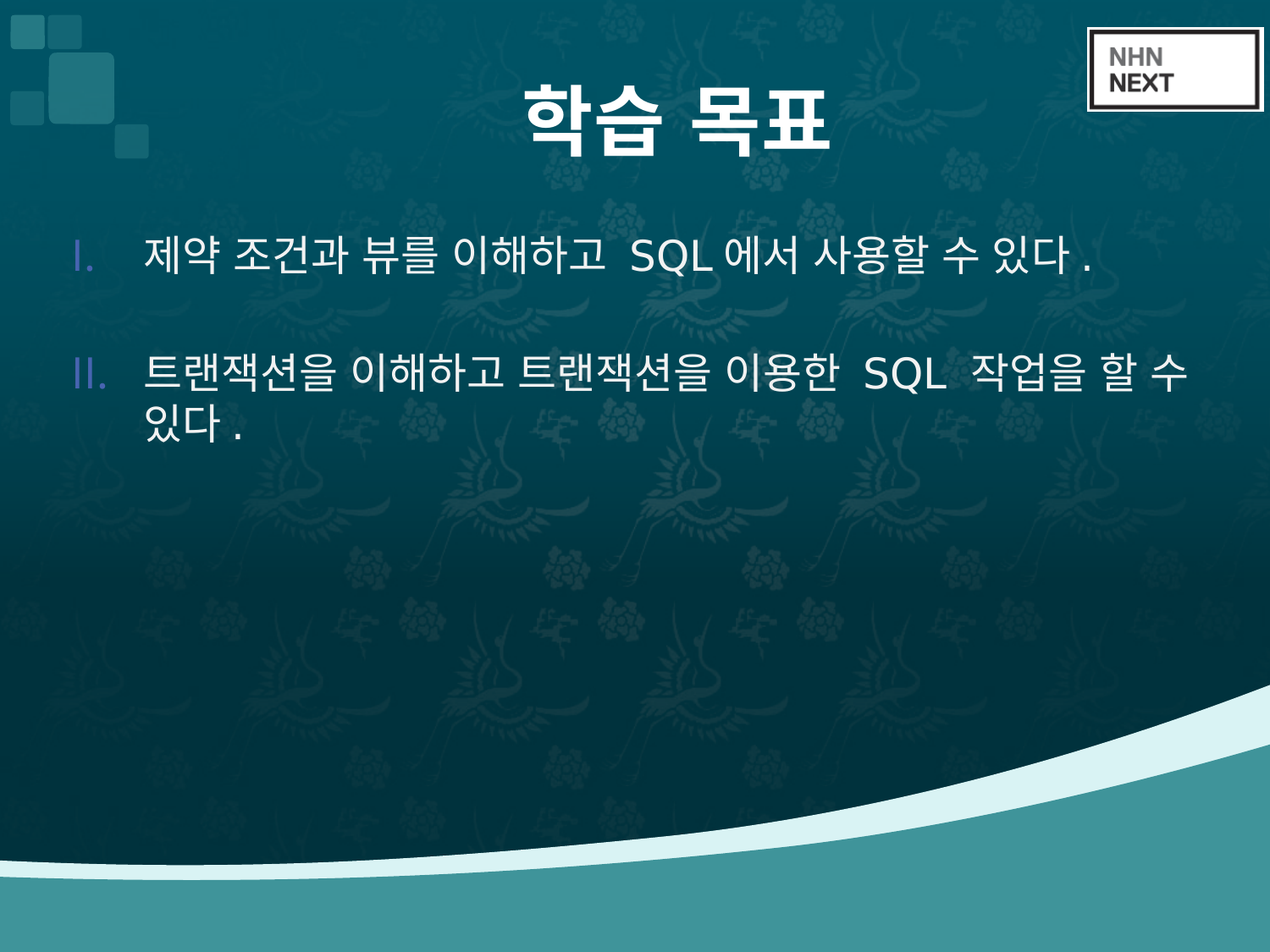

# 학습 목표
제약 조건과 뷰를 이해하고 SQL에서 사용할 수 있다.

트랜잭션을 이해하고 트랜잭션을 이용한 SQL 작업을 할 수 있다.